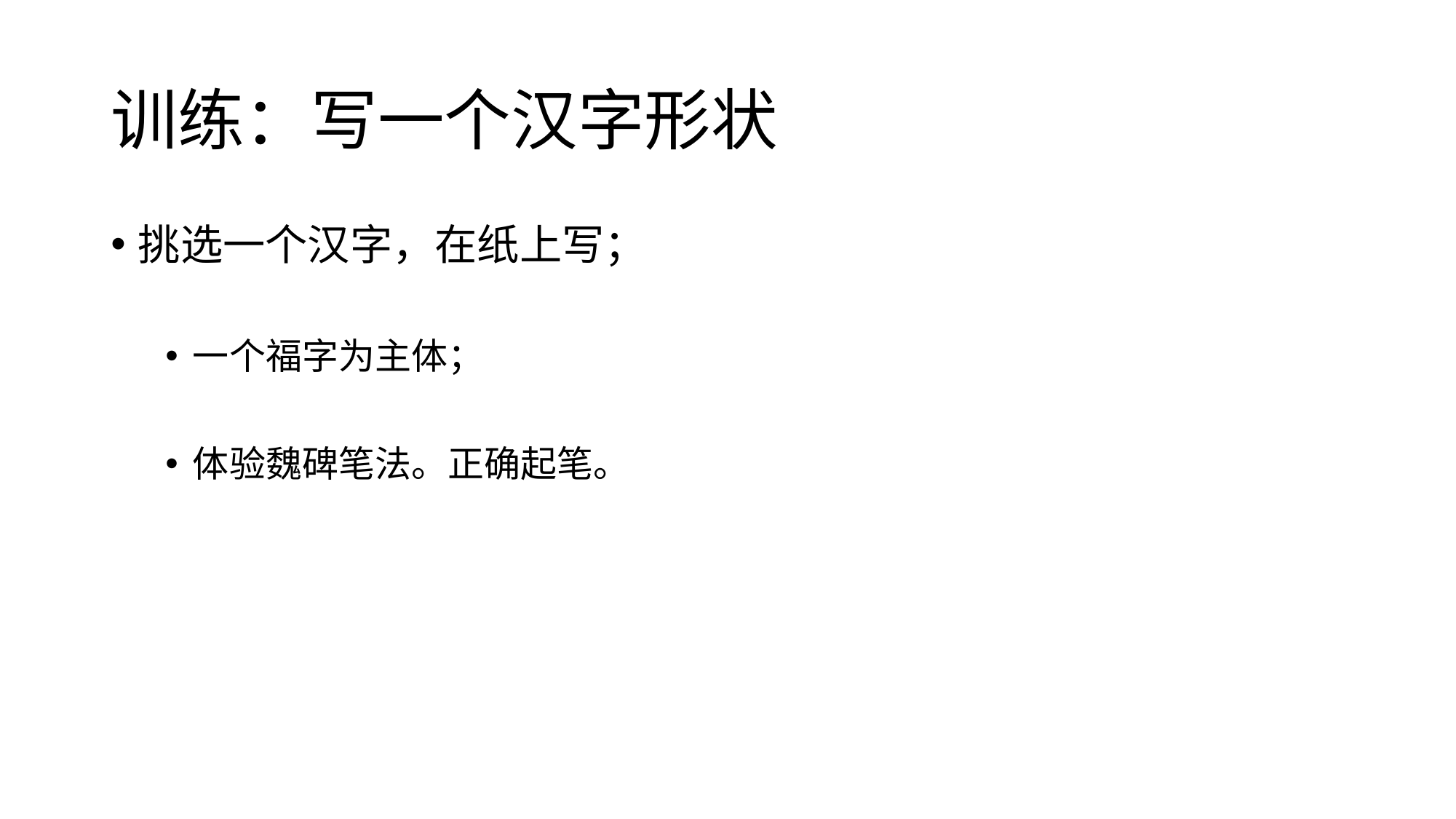

# 训练：写一个汉字形状
挑选一个汉字，在纸上写；

一个福字为主体；

体验魏碑笔法。正确起笔。